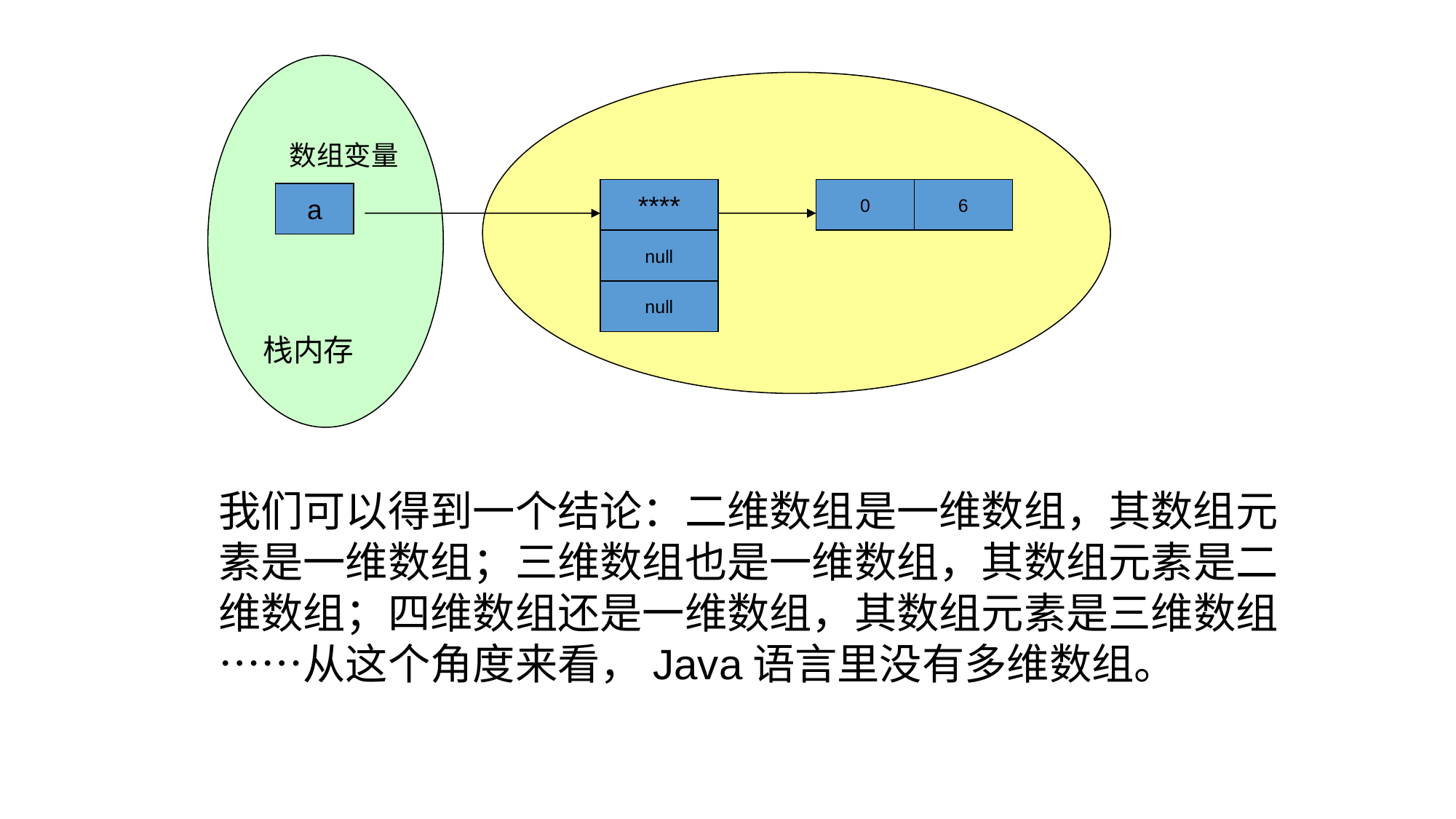

数组变量
a
栈内存
null
null
null
0
6

****
我们可以得到一个结论：二维数组是一维数组，其数组元素是一维数组；三维数组也是一维数组，其数组元素是二维数组；四维数组还是一维数组，其数组元素是三维数组……从这个角度来看，Java语言里没有多维数组。